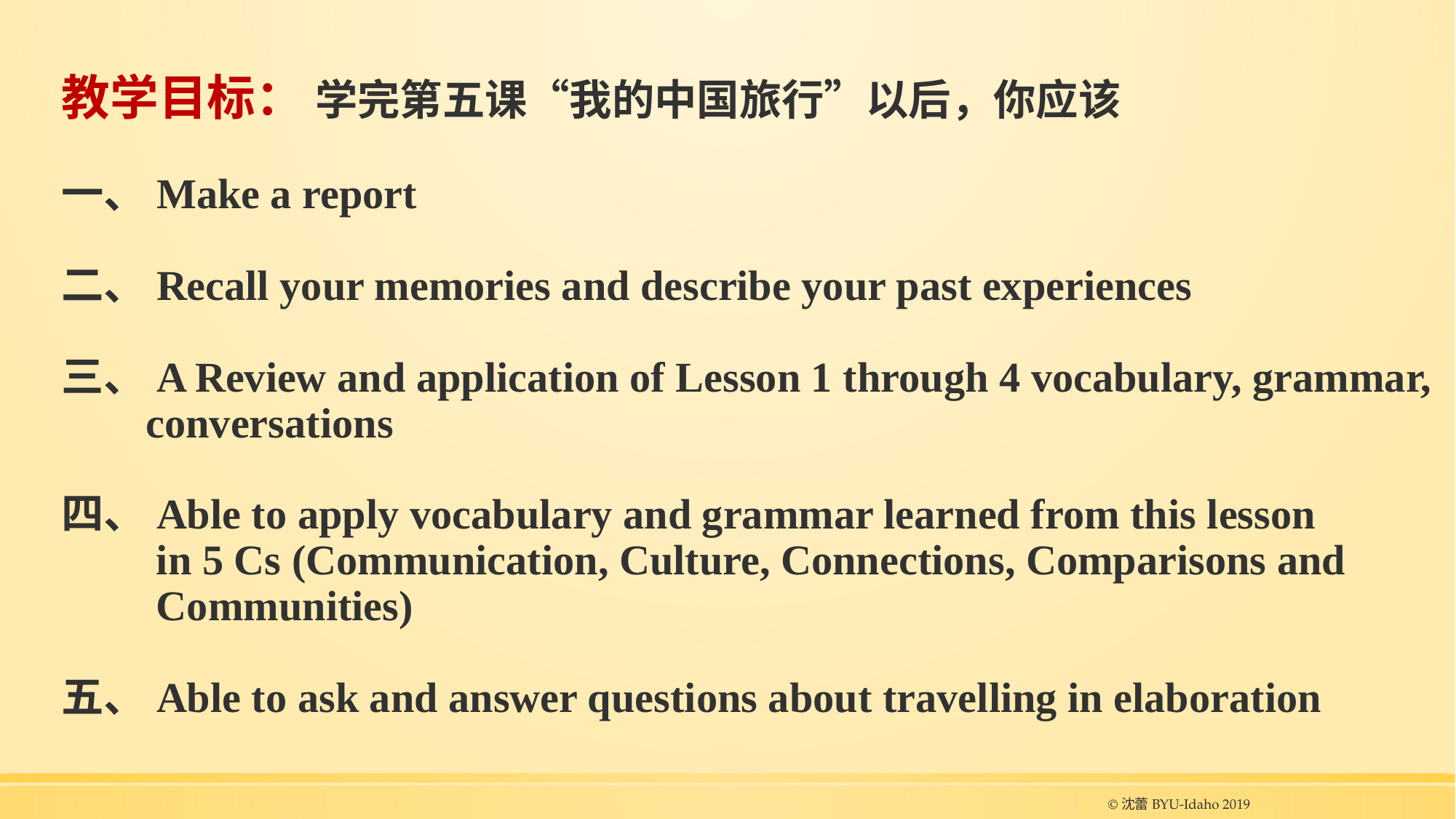

# 教学目标： 学完第五课“我的中国旅行”以后，你应该  一、Make a report 二、Recall your memories and describe your past experiences 三、A Review and application of Lesson 1 through 4 vocabulary, grammar, conversations 四、Able to apply vocabulary and grammar learned from this lesson in 5 Cs (Communication, Culture, Connections, Comparisons and Communities) 五、Able to ask and answer questions about travelling in elaboration
©沈蕾BYU-Idaho 2019